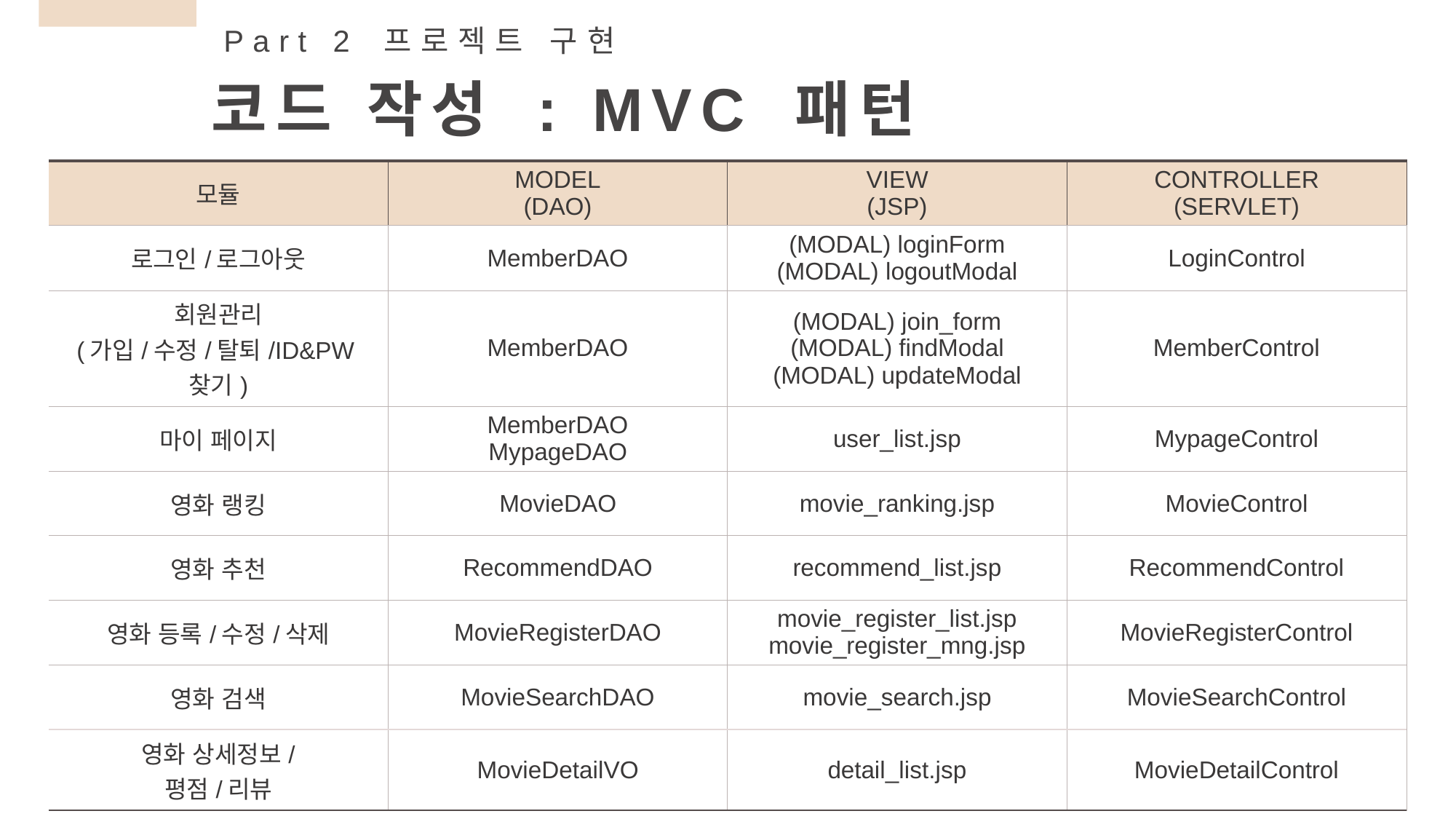

Part 2 프로젝트 구현
코드 작성 : MVC 패턴

| 모듈 | MODEL (DAO) | VIEW (JSP) | CONTROLLER (SERVLET) |
| --- | --- | --- | --- |
| 로그인/로그아웃 | MemberDAO | (MODAL) loginForm (MODAL) logoutModal | LoginControl |
| 회원관리 (가입/수정/탈퇴/ID&PW찾기) | MemberDAO | (MODAL) join\_form (MODAL) findModal (MODAL) updateModal | MemberControl |
| 마이 페이지 | MemberDAO MypageDAO | user\_list.jsp | MypageControl |
| 영화 랭킹 | MovieDAO | movie\_ranking.jsp | MovieControl |
| 영화 추천 | RecommendDAO | recommend\_list.jsp | RecommendControl |
| 영화 등록/수정/삭제 | MovieRegisterDAO | movie\_register\_list.jsp movie\_register\_mng.jsp | MovieRegisterControl |
| 영화 검색 | MovieSearchDAO | movie\_search.jsp | MovieSearchControl |
| 영화 상세정보/ 평점/리뷰 | MovieDetailVO | detail\_list.jsp | MovieDetailControl |